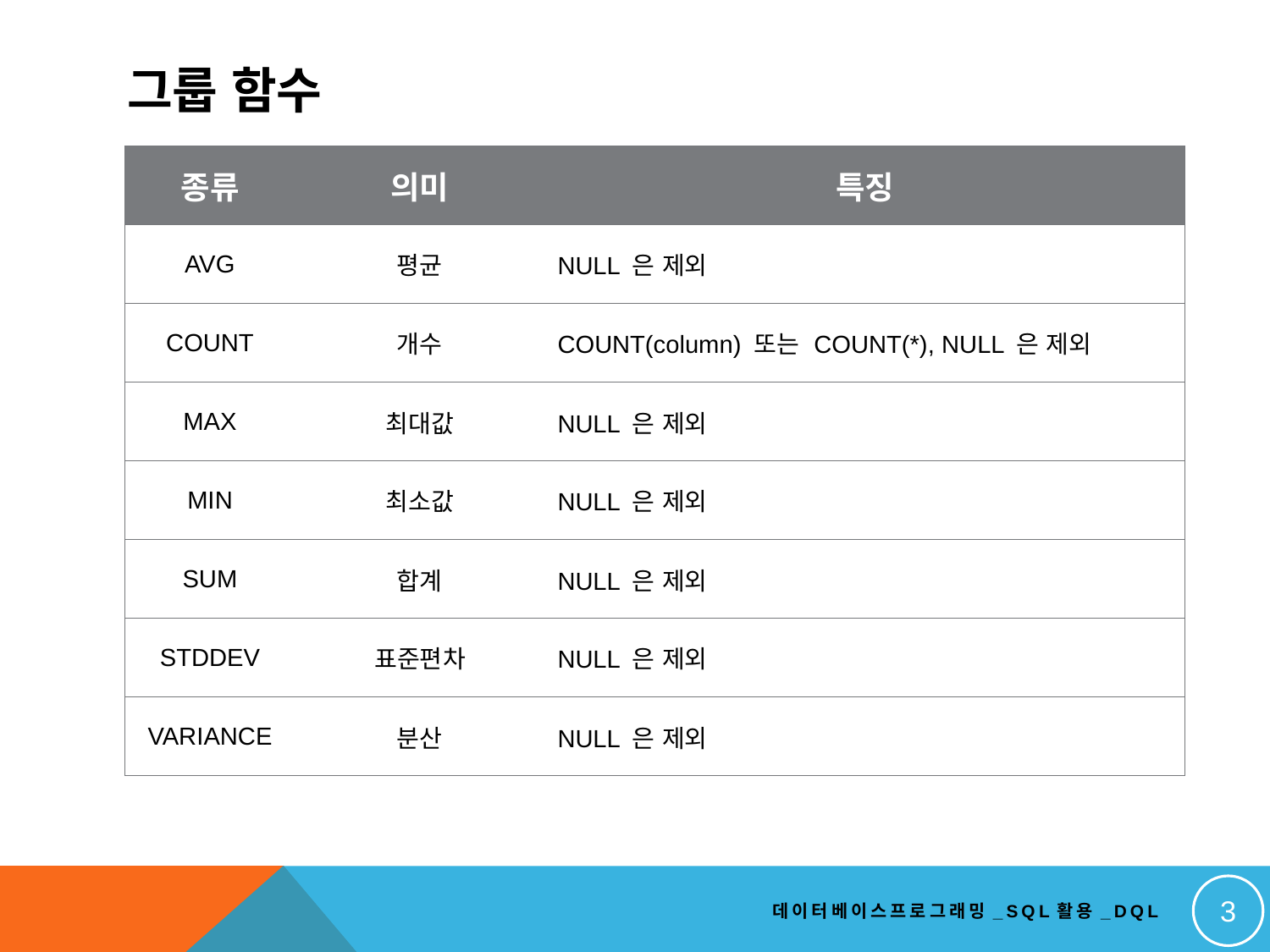

# 그룹 함수
| 종류 | 의미 | 특징 |
| --- | --- | --- |
| AVG | 평균 | NULL 은 제외 |
| COUNT | 개수 | COUNT(column) 또는 COUNT(\*), NULL 은 제외 |
| MAX | 최대값 | NULL 은 제외 |
| MIN | 최소값 | NULL 은 제외 |
| SUM | 합계 | NULL 은 제외 |
| STDDEV | 표준편차 | NULL 은 제외 |
| VARIANCE | 분산 | NULL 은 제외 |

3
데이터베이스프로그래밍_SQL활용_DQL